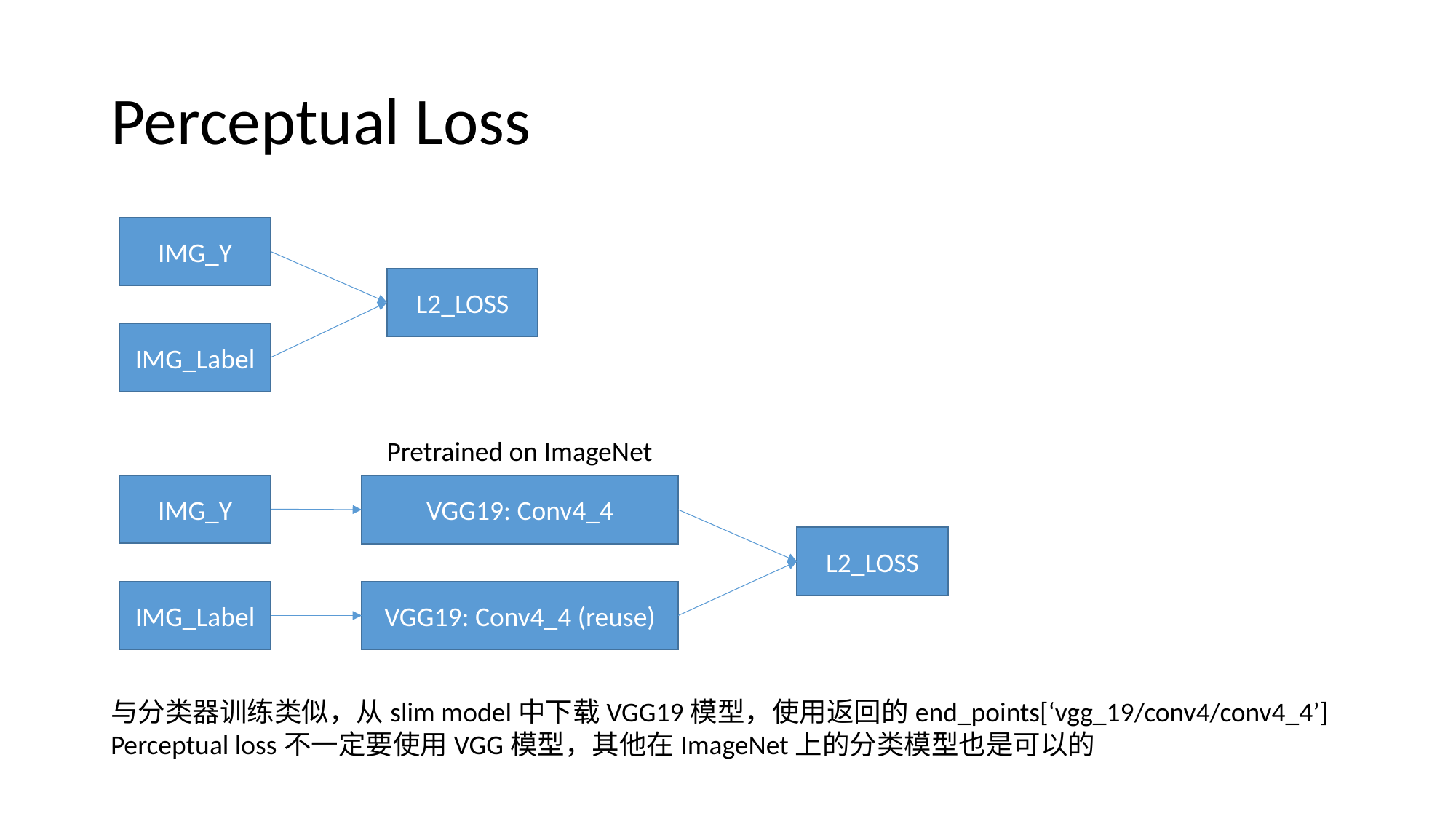

# Perceptual Loss
IMG_Y
L2_LOSS
IMG_Label
Pretrained on ImageNet
IMG_Y
VGG19: Conv4_4
L2_LOSS
VGG19: Conv4_4 (reuse)
IMG_Label
与分类器训练类似，从slim model中下载VGG19模型，使用返回的end_points[‘vgg_19/conv4/conv4_4’]
Perceptual loss不一定要使用VGG模型，其他在ImageNet上的分类模型也是可以的